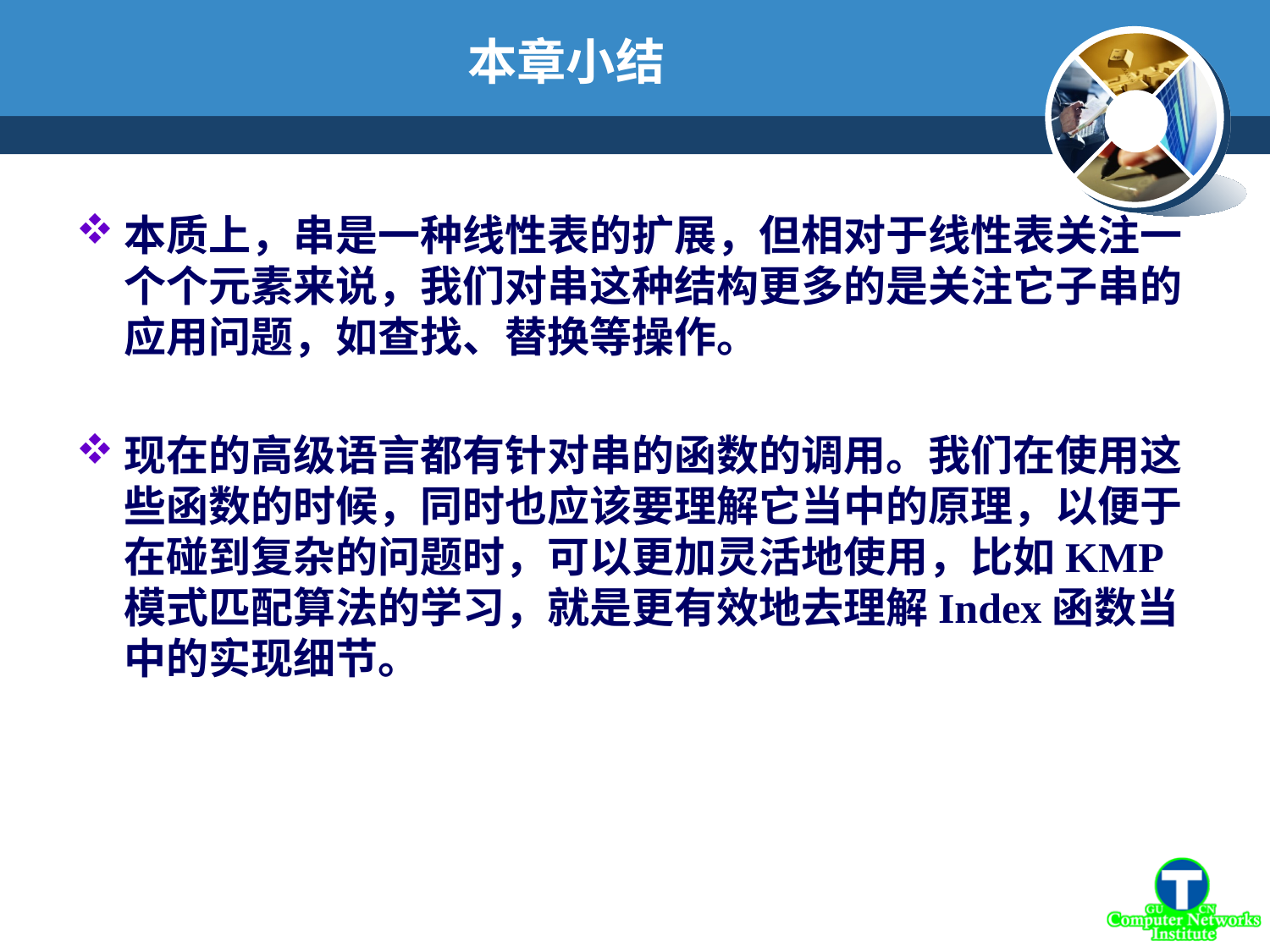

# 本章小结
本质上，串是一种线性表的扩展，但相对于线性表关注一个个元素来说，我们对串这种结构更多的是关注它子串的应用问题，如查找、替换等操作。

现在的高级语言都有针对串的函数的调用。我们在使用这些函数的时候，同时也应该要理解它当中的原理，以便于在碰到复杂的问题时，可以更加灵活地使用，比如KMP模式匹配算法的学习，就是更有效地去理解Index函数当中的实现细节。